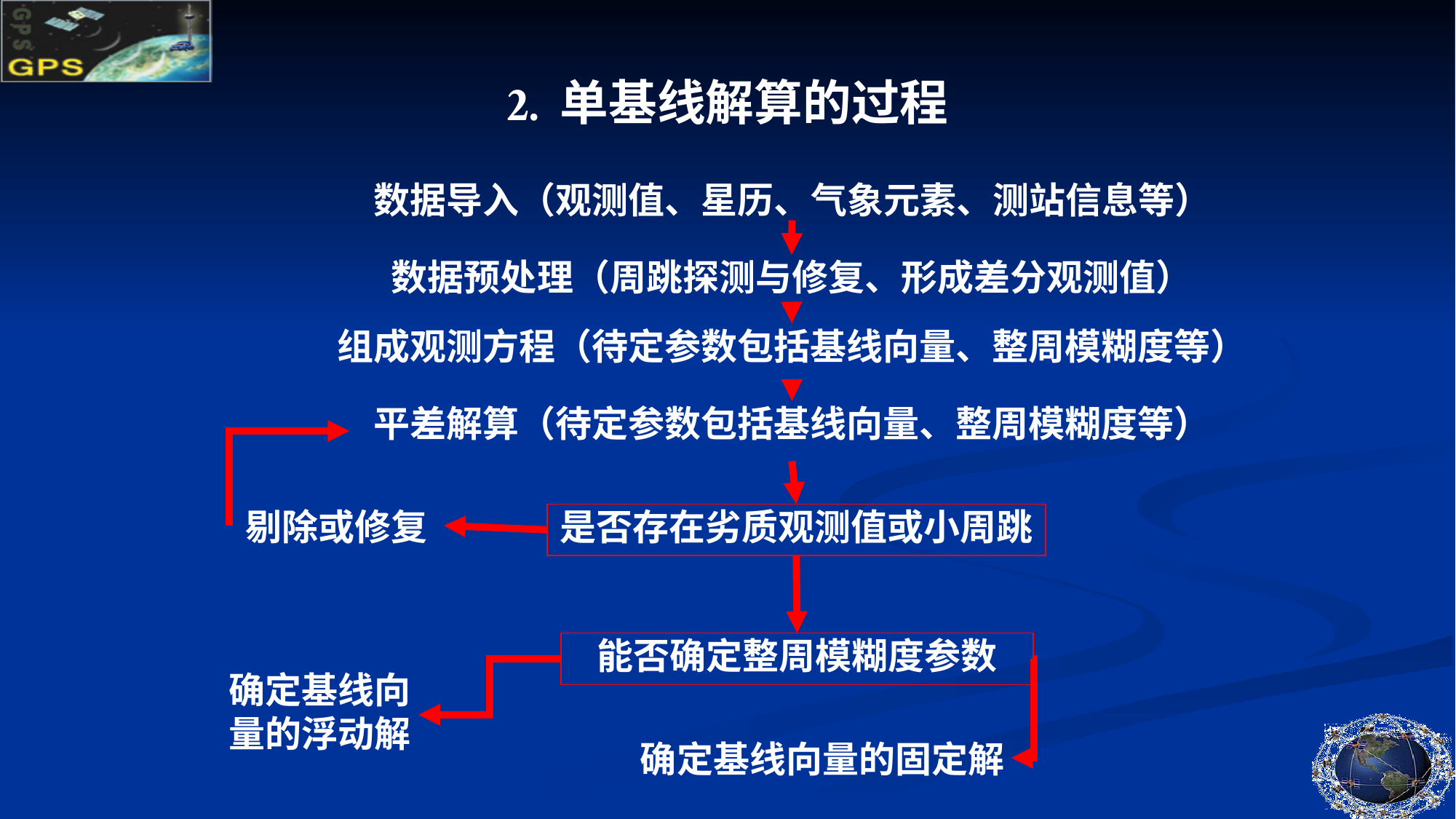

# 2. 单基线解算的过程
数据导入（观测值、星历、气象元素、测站信息等）
数据预处理（周跳探测与修复、形成差分观测值）
组成观测方程（待定参数包括基线向量、整周模糊度等）
平差解算（待定参数包括基线向量、整周模糊度等）
剔除或修复
是否存在劣质观测值或小周跳
能否确定整周模糊度参数
确定基线向
量的浮动解
确定基线向量的固定解